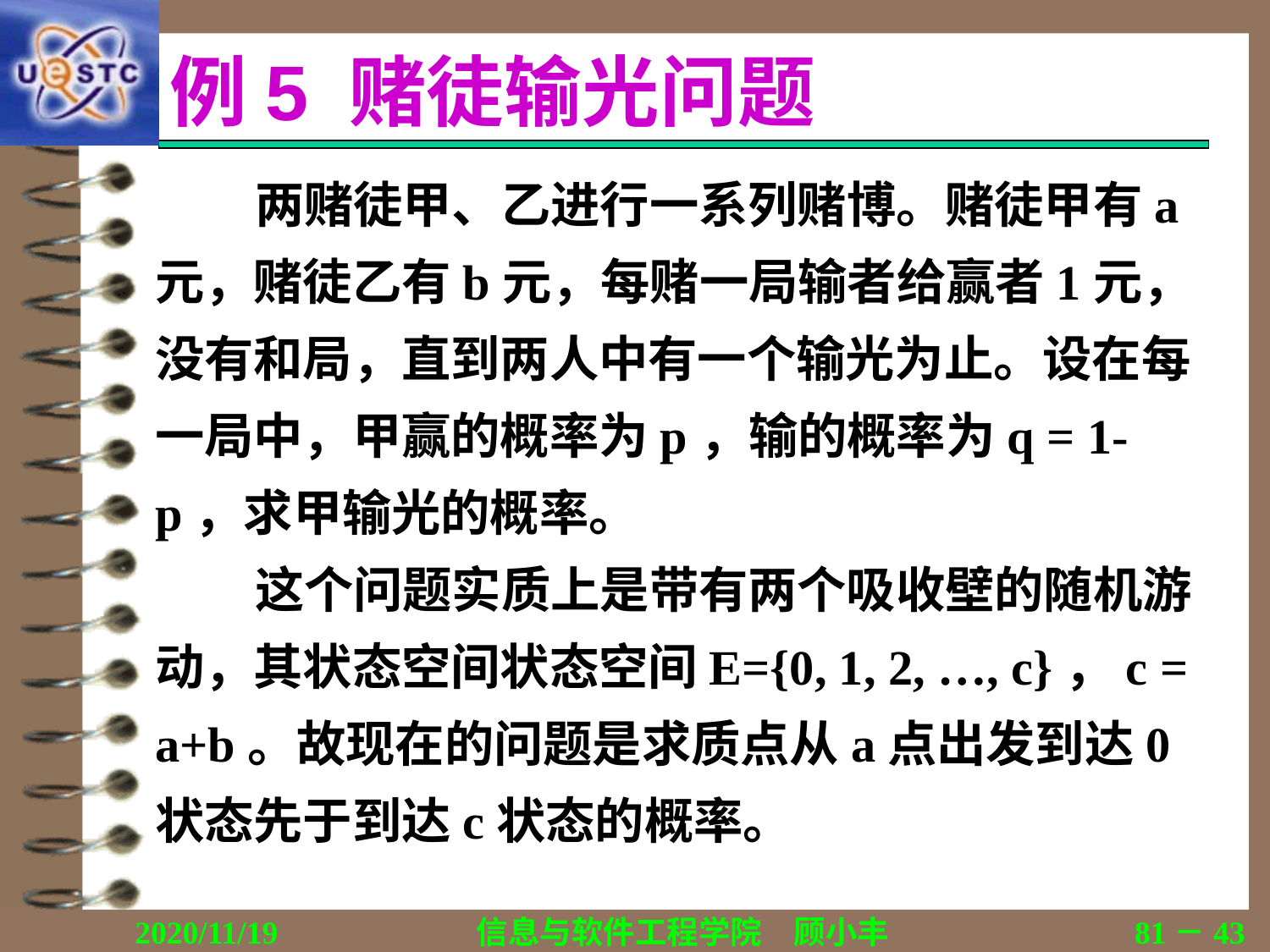

# 例5 赌徒输光问题
两赌徒甲、乙进行一系列赌博。赌徒甲有a元，赌徒乙有b元，每赌一局输者给赢者1元，没有和局，直到两人中有一个输光为止。设在每一局中，甲赢的概率为p，输的概率为q = 1-p，求甲输光的概率。
这个问题实质上是带有两个吸收壁的随机游动，其状态空间状态空间E={0, 1, 2, …, c}，c = a+b。故现在的问题是求质点从a点出发到达0状态先于到达c状态的概率。
2020/11/19
信息与软件工程学院　顾小丰
81－43